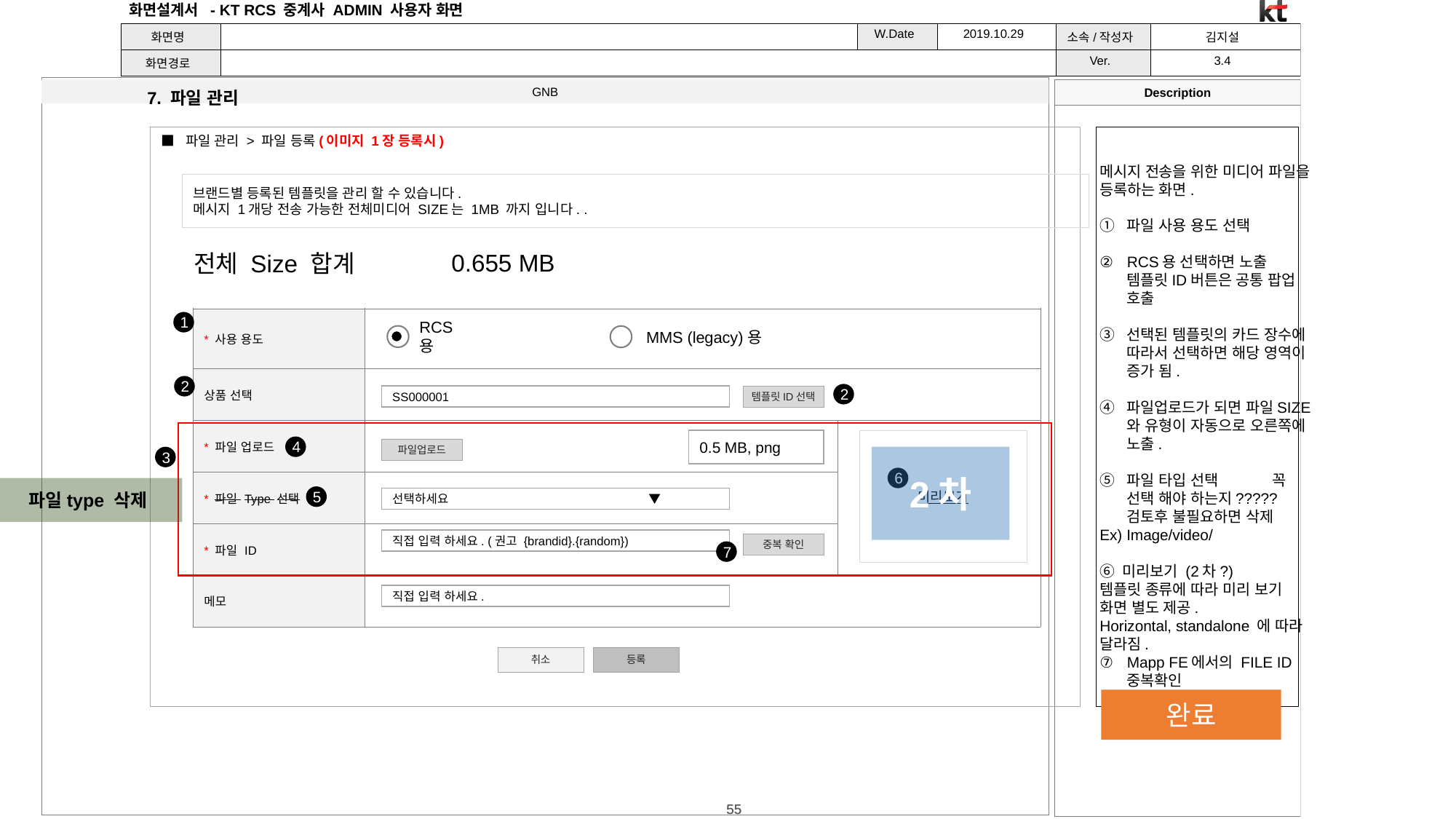

7. 파일 관리

■  파일 관리 > 파일 등록(이미지 1장 등록시)
메시지 전송을 위한 미디어 파일을 등록하는 화면.

파일 사용 용도 선택

RCS용 선택하면 노출
템플릿ID버튼은 공통 팝업 호출

선택된 템플릿의 카드 장수에 따라서 선택하면 해당 영역이 증가 됨.

파일업로드가 되면 파일SIZE와 유형이 자동으로 오른쪽에 노출.

파일 타입 선택             꼭 선택 해야 하는지????? 검토후 불필요하면 삭제
Ex) Image/video/

⑥ 미리보기 (2차?)
템플릿 종류에 따라 미리 보기 화면 별도 제공.
Horizontal, standalone 에 따라 달라짐.
Mapp FE에서의 FILE ID 중복확인

브랜드별 등록된 템플릿을 관리 할 수 있습니다.
메시지 1개당 전송 가능한 전체미디어 SIZE는 1MB 까지 입니다. .
0.655 MB
전체 Size 합계
| \* 사용 용도 |  |  |
| --- | --- | --- |
| 상품 선택 |  |  |
| \* 파일 업로드 |  |  |
| \* 파일 Type 선택 |  |  |
| \* 파일 ID |  |  |
| 메모 |  |  |
1
RCS용

MMS (legacy)용

2
2
SS000001
템플릿ID선택

미리보기
0.5 MB, png
4
파일업로드
2차
3
6
파일type 삭제
5
선택하세요                                                          ▼
직접 입력 하세요. (권고 {brandid}.{random})
중복 확인
7
직접 입력 하세요.
취소
등록
완료